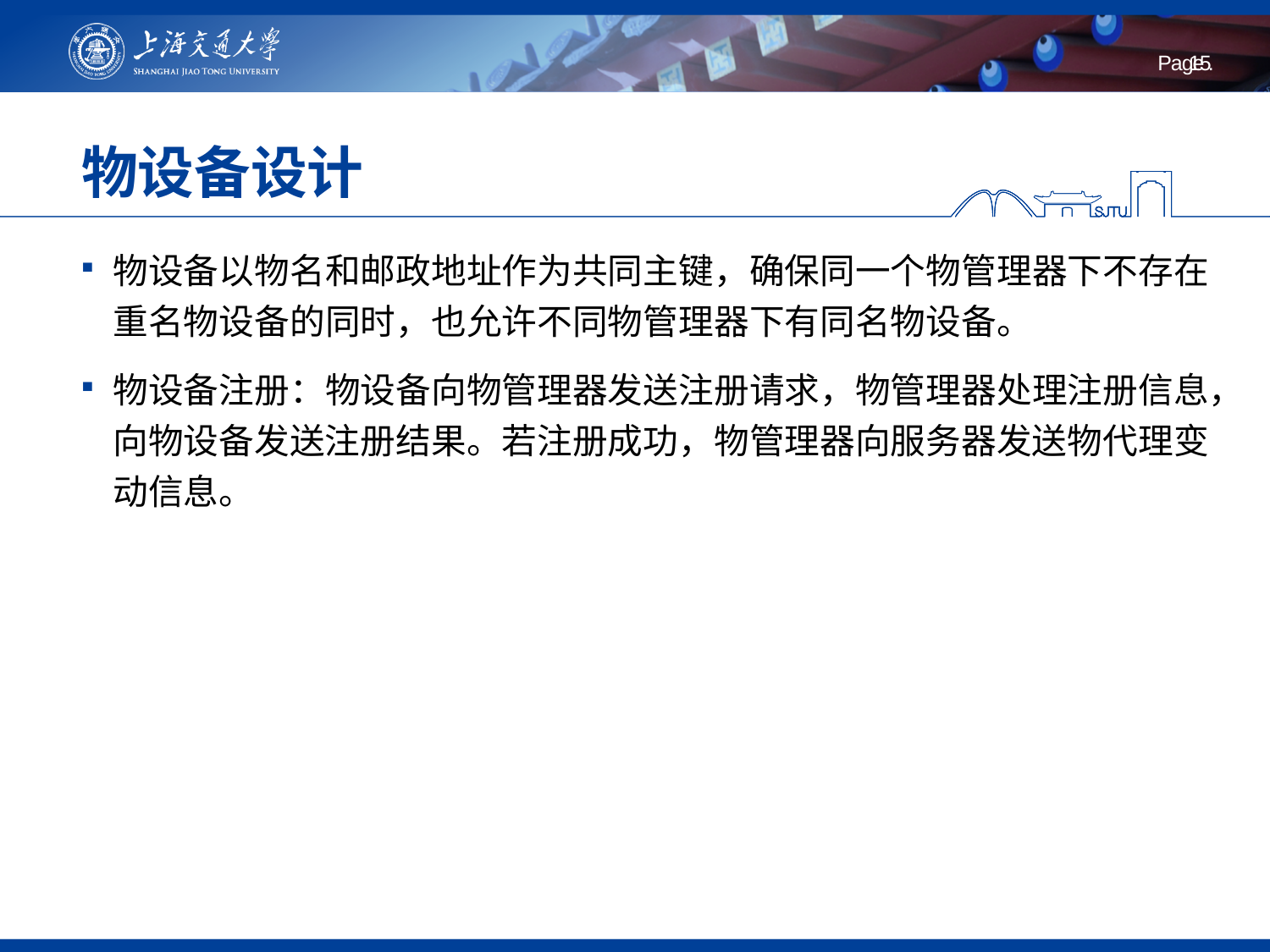

# 物设备设计
物设备以物名和邮政地址作为共同主键，确保同一个物管理器下不存在重名物设备的同时，也允许不同物管理器下有同名物设备。
物设备注册：物设备向物管理器发送注册请求，物管理器处理注册信息，向物设备发送注册结果。若注册成功，物管理器向服务器发送物代理变动信息。